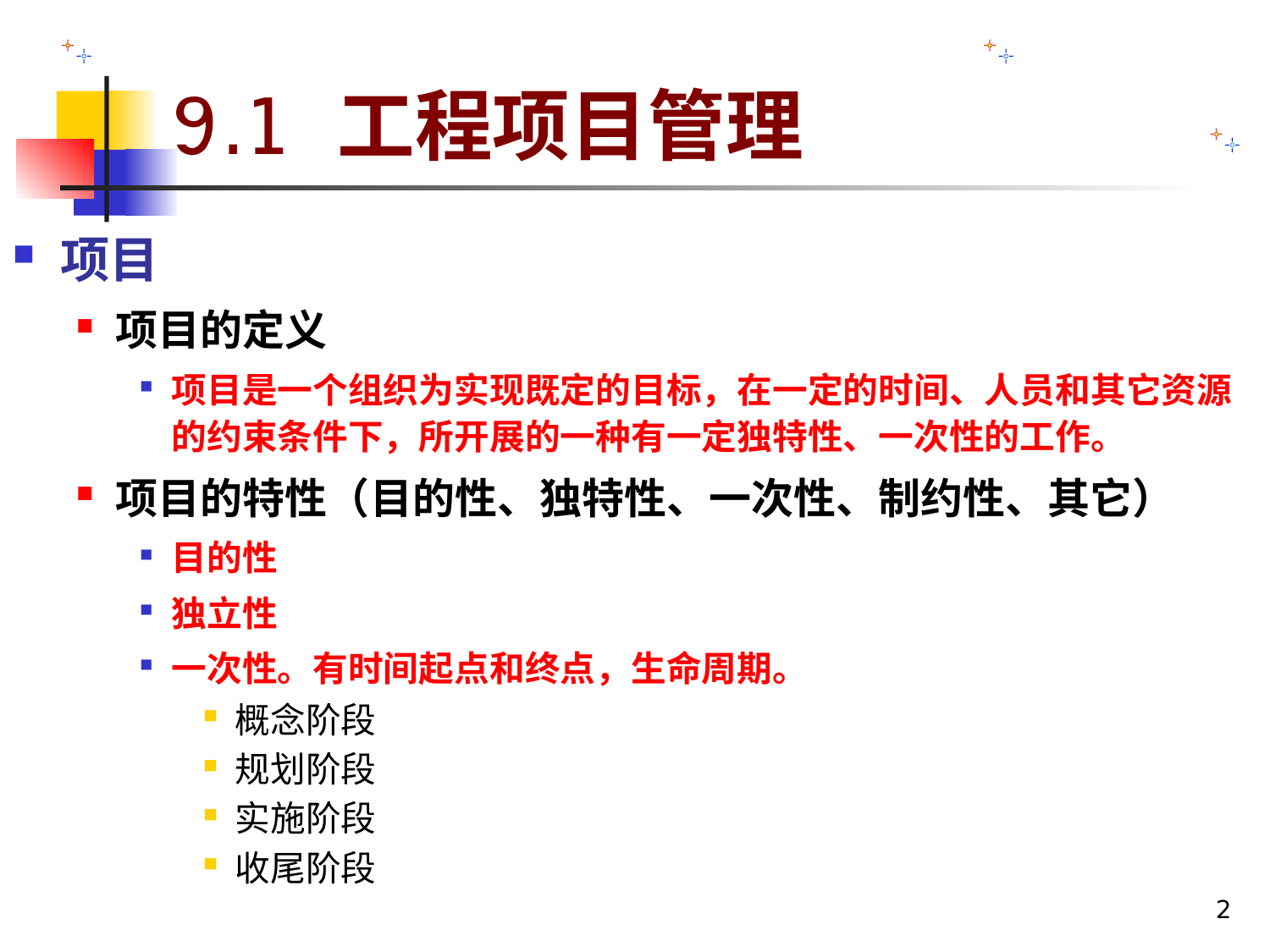

# 9.1 工程项目管理
项目
项目的定义
项目是一个组织为实现既定的目标，在一定的时间、人员和其它资源的约束条件下，所开展的一种有一定独特性、一次性的工作。
项目的特性（目的性、独特性、一次性、制约性、其它）
目的性
独立性
一次性。有时间起点和终点，生命周期。
概念阶段
规划阶段
实施阶段
收尾阶段
2